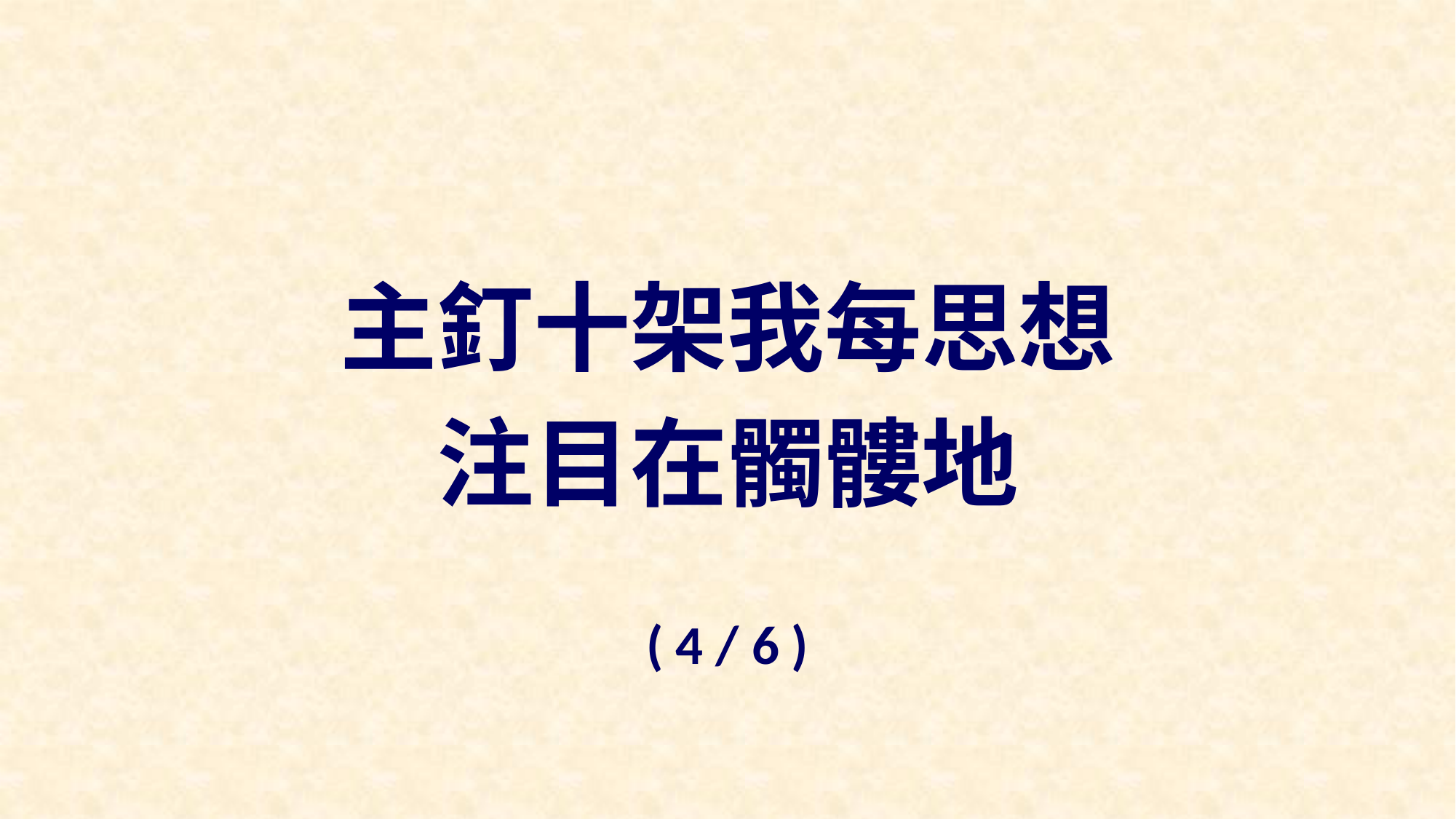

主釘十架我每思想
注目在髑髏地
( 4 / 6 )